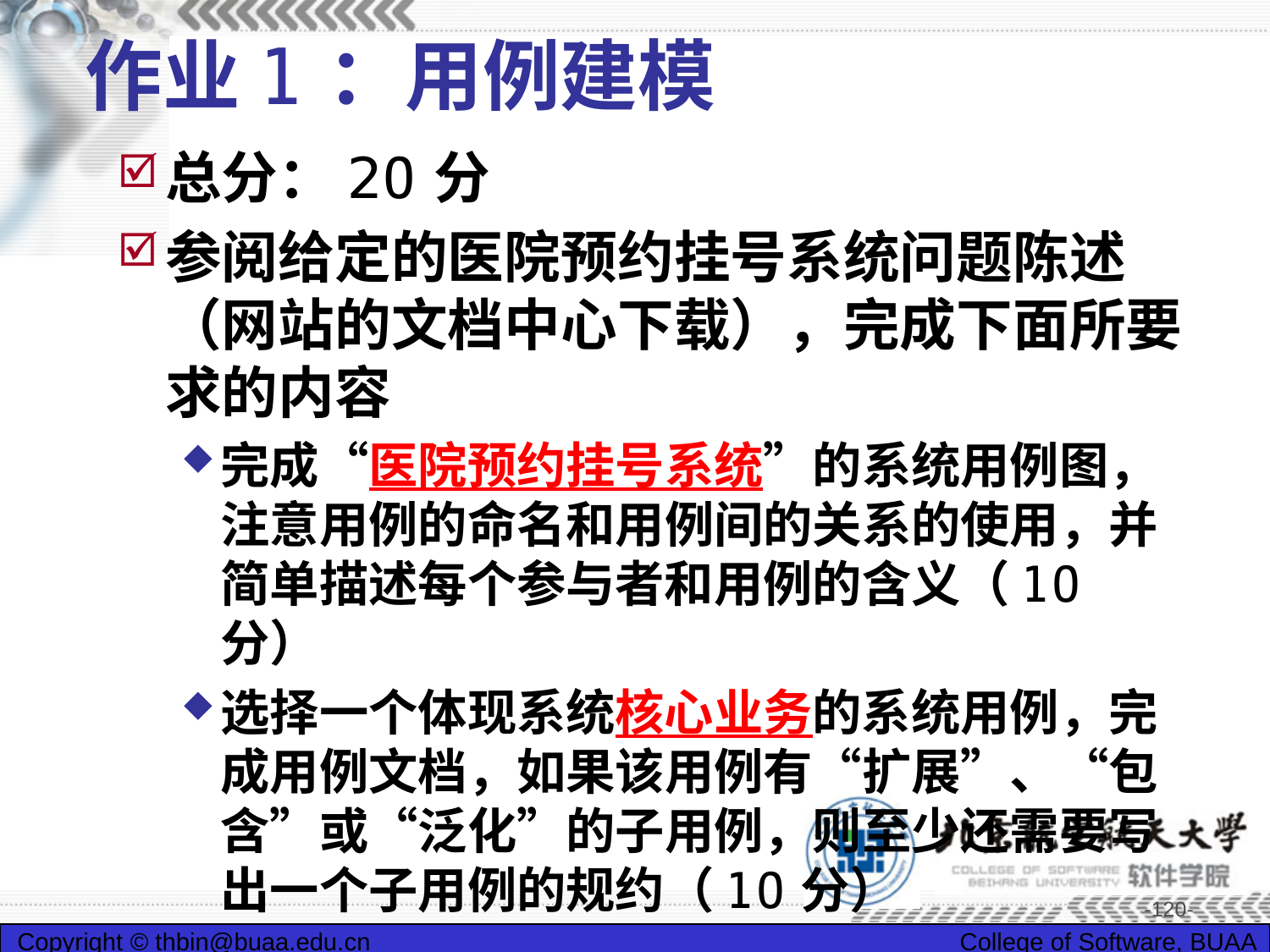

# 作业1：用例建模
总分：20分
参阅给定的医院预约挂号系统问题陈述（网站的文档中心下载），完成下面所要求的内容
完成“医院预约挂号系统”的系统用例图，注意用例的命名和用例间的关系的使用，并简单描述每个参与者和用例的含义（10分）
选择一个体现系统核心业务的系统用例，完成用例文档，如果该用例有“扩展”、“包含”或“泛化”的子用例，则至少还需要写出一个子用例的规约（10分）
-120-